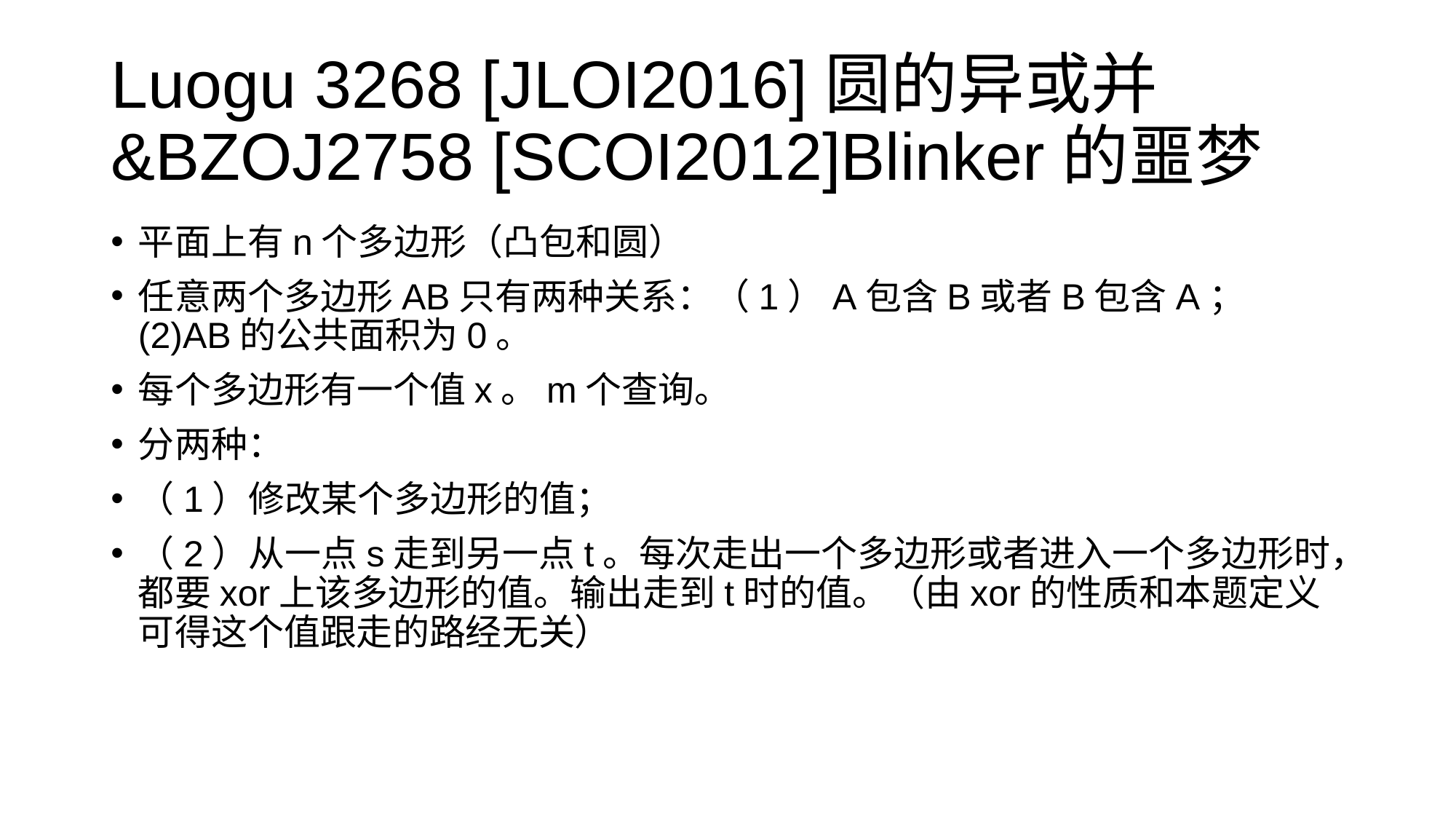

# Luogu 3268 [JLOI2016]圆的异或并&BZOJ2758 [SCOI2012]Blinker的噩梦
平面上有n个多边形（凸包和圆）
任意两个多边形AB只有两种关系：（1）A包含B或者B包含A；(2)AB的公共面积为0。
每个多边形有一个值x。m个查询。
分两种：
（1）修改某个多边形的值；
（2）从一点s走到另一点t。每次走出一个多边形或者进入一个多边形时，都要xor上该多边形的值。输出走到t时的值。（由xor的性质和本题定义可得这个值跟走的路经无关）